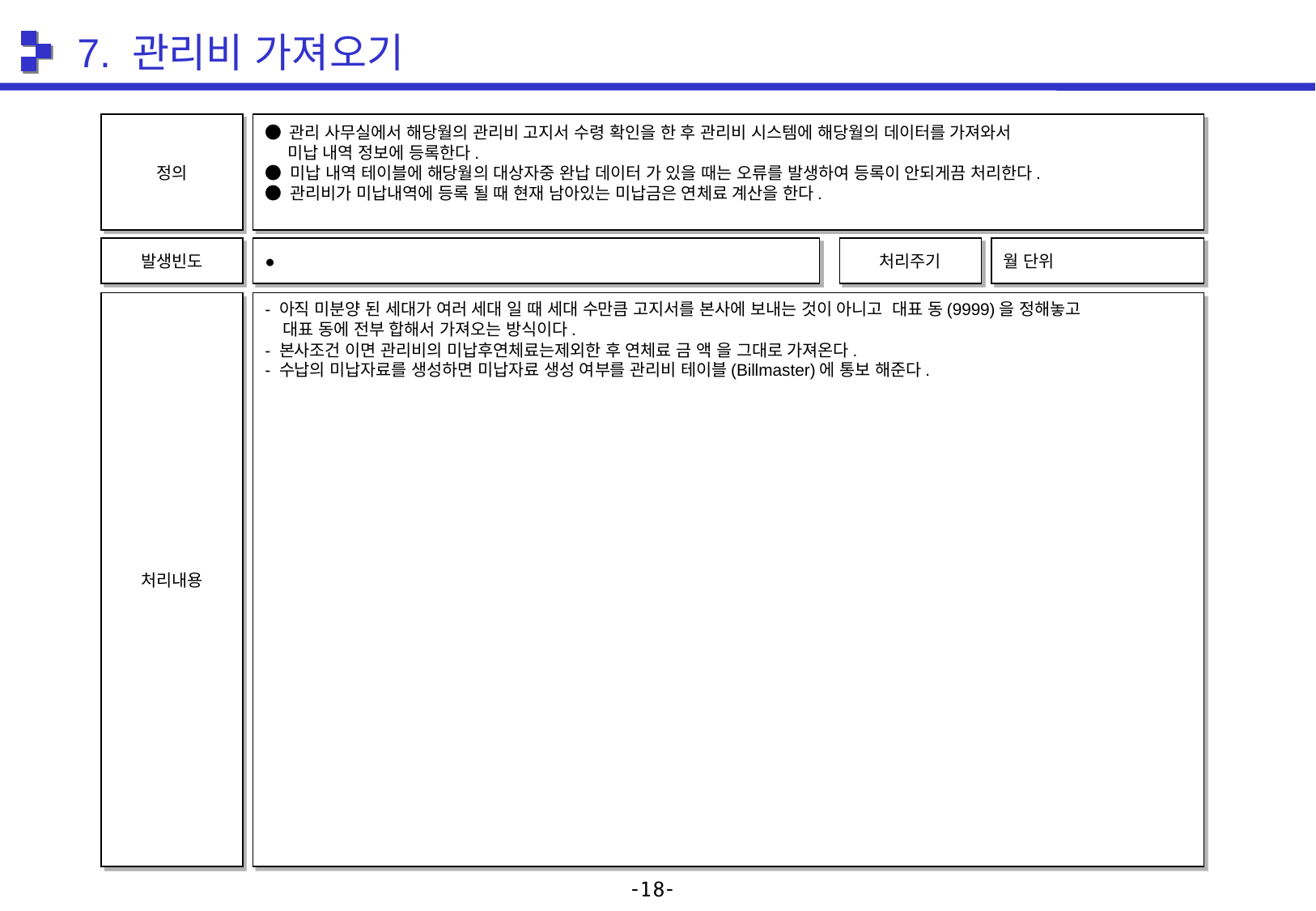

7. 관리비 가져오기
정의
● 관리 사무실에서 해당월의 관리비 고지서 수령 확인을 한 후 관리비 시스템에 해당월의 데이터를 가져와서
    미납 내역 정보에 등록한다.
● 미납 내역 테이블에 해당월의 대상자중 완납 데이터 가 있을 때는 오류를 발생하여 등록이 안되게끔 처리한다.
● 관리비가 미납내역에 등록 될 때 현재 남아있는 미납금은 연체료 계산을 한다.

발생빈도
●
처리주기
월 단위
처리내용
- 아직 미분양 된 세대가 여러 세대 일 때 세대 수만큼 고지서를 본사에 보내는 것이 아니고  대표 동(9999)을 정해놓고
   대표 동에 전부 합해서 가져오는 방식이다.
- 본사조건 이면 관리비의 미납후연체료는제외한 후 연체료 금 액 을 그대로 가져온다.
- 수납의 미납자료를 생성하면 미납자료 생성 여부를 관리비 테이블(Billmaster)에 통보 해준다.